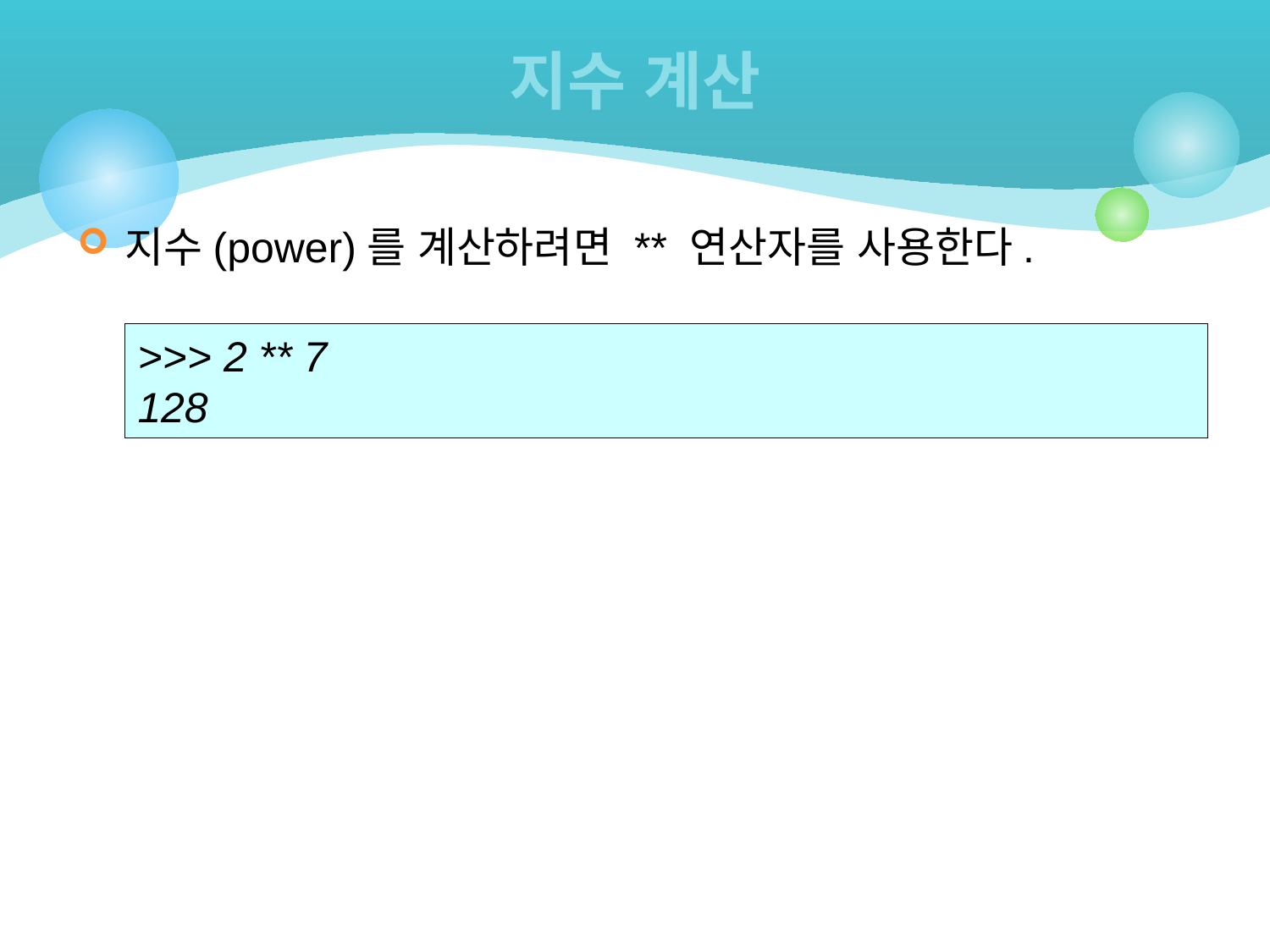

# 지수 계산
지수(power)를 계산하려면 ** 연산자를 사용한다.

>>> 2 ** 7
128